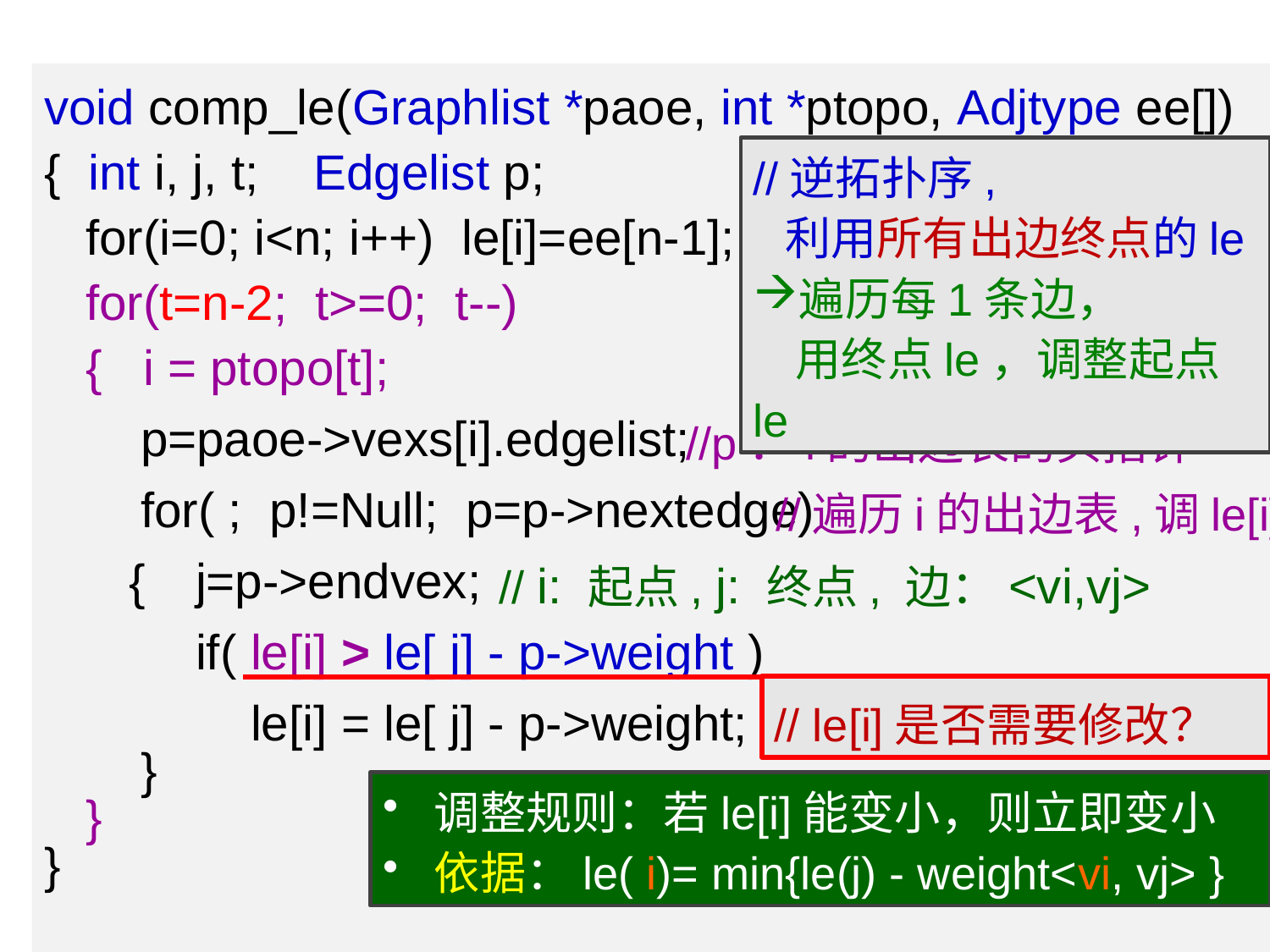

void comp_le(Graphlist *paoe, int *ptopo, Adjtype ee[])
{  int i, j, t;    Edgelist p;
   for(i=0; i<n; i++)  le[i]=ee[n-1];
   for(t=n-2;  t>=0;  t--)
   {   i = ptopo[t];
       p=paoe->vexs[i].edgelist;
       for( ;  p!=Null;  p=p->nextedge)
           j=p->endvex;
           if( le[i] > le[ j] - p->weight )
               le[i] = le[ j] - p->weight;
       }
   }
}
//逆拓扑序,
  利用所有出边终点的le
遍历每1条边，
   用终点le，调整起点le
//p：i的出边表的头指针
//遍历i的出边表,调le[i]
{
// i: 起点, j: 终点, 边：<vi,vj>
// le[i]是否需要修改？
 调整规则：若le[i]能变小，则立即变小
 依据：le( i)= min{le(j) - weight<vi, vj> }